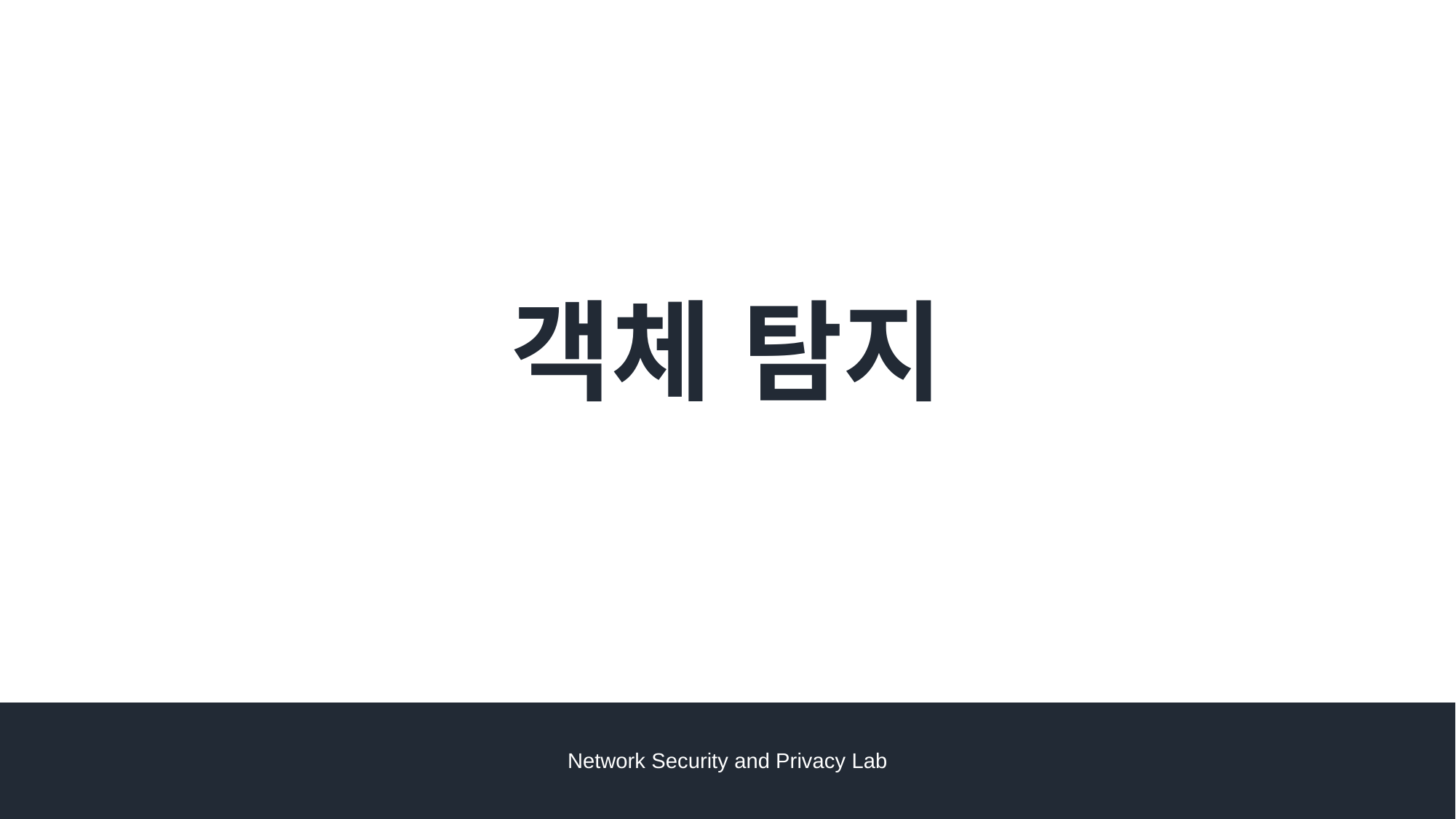

# 객체 탐지

Network Security and Privacy Lab